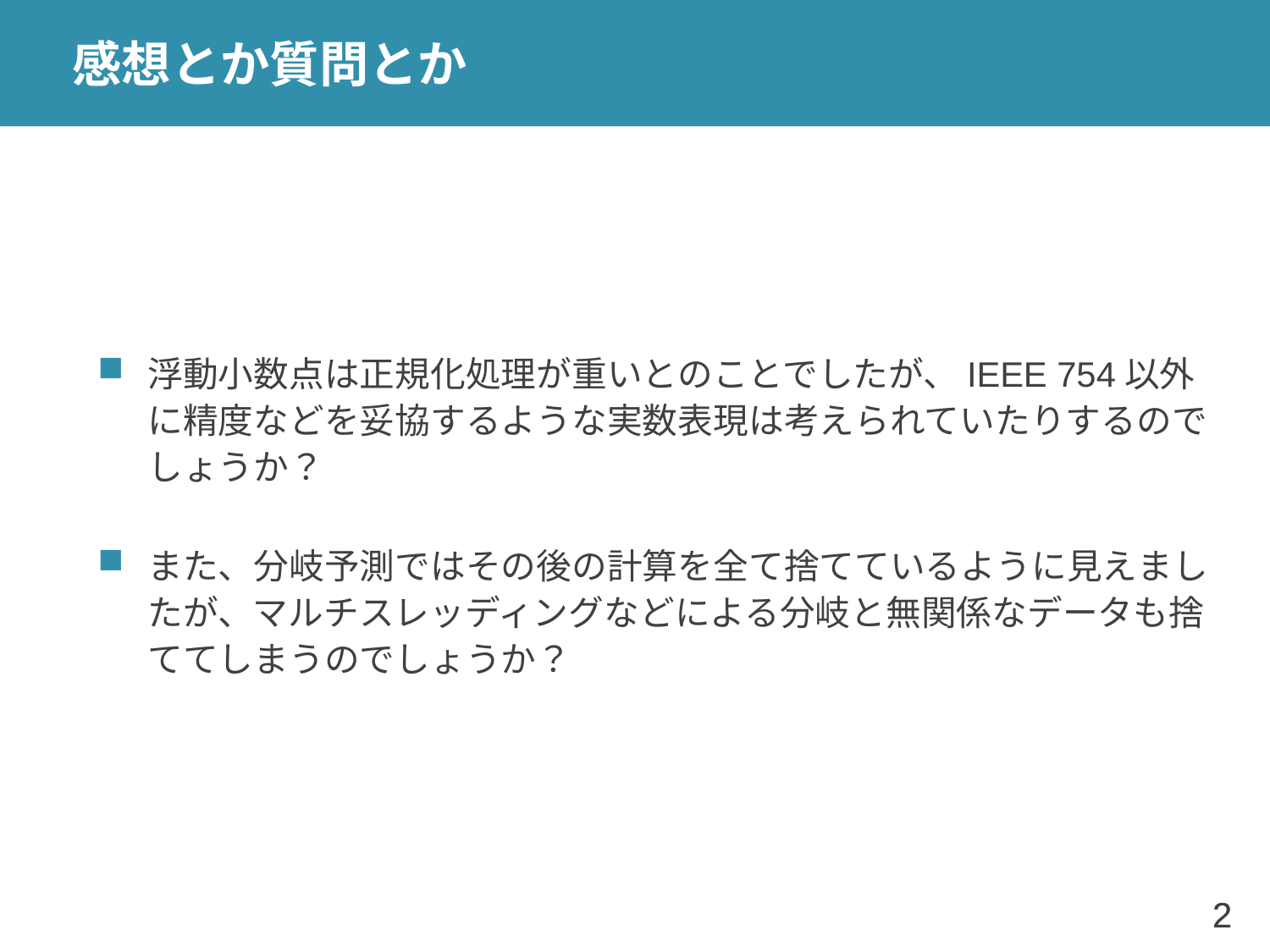

# 感想とか質問とか
浮動小数点は正規化処理が重いとのことでしたが、IEEE 754以外に精度などを妥協するような実数表現は考えられていたりするのでしょうか？
また、分岐予測ではその後の計算を全て捨てているように見えましたが、マルチスレッディングなどによる分岐と無関係なデータも捨ててしまうのでしょうか？